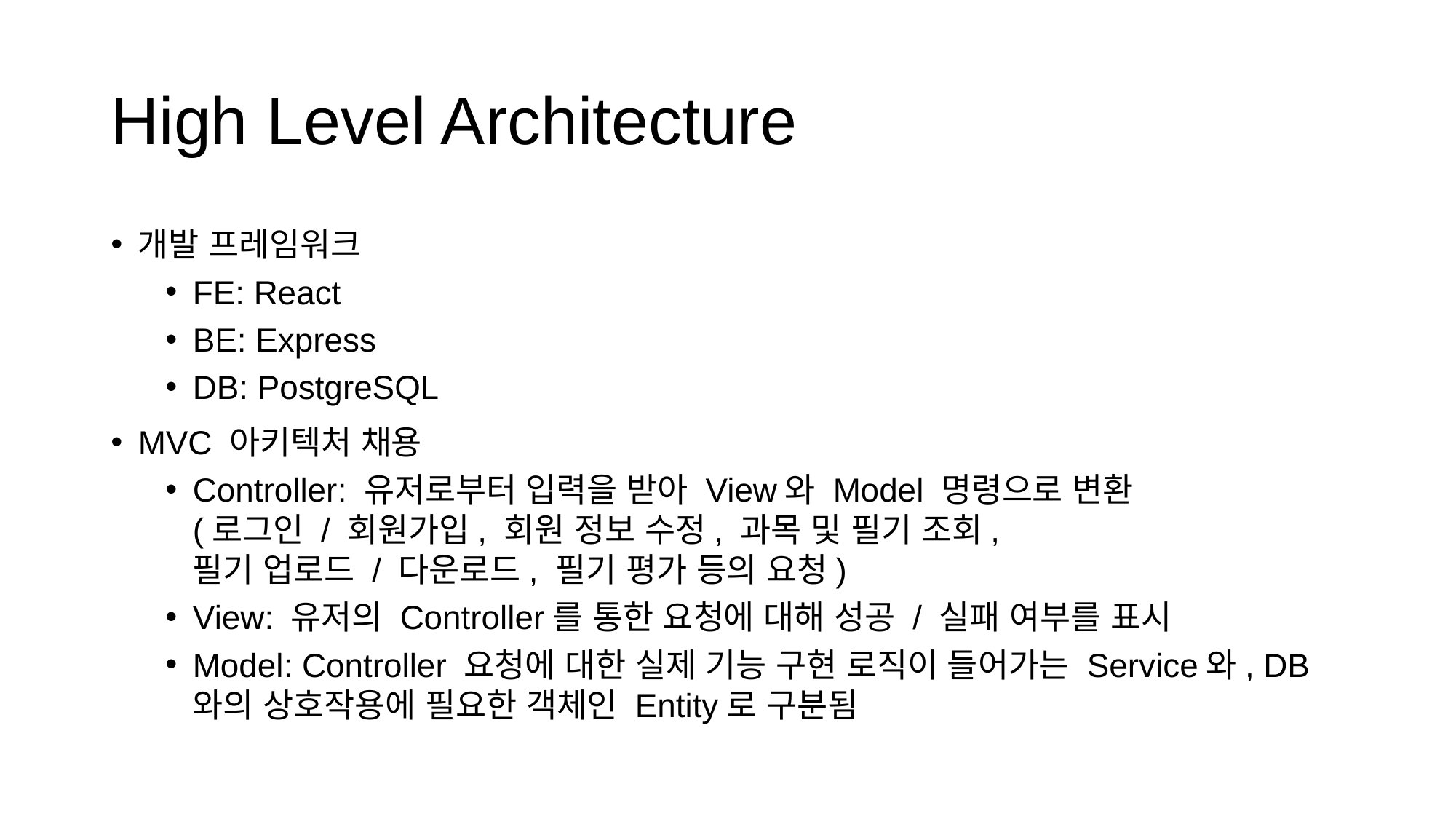

# High Level Architecture
개발 프레임워크
FE: React
BE: Express
DB: PostgreSQL
MVC 아키텍처 채용
Controller: 유저로부터 입력을 받아 View와 Model 명령으로 변환
(로그인 / 회원가입, 회원 정보 수정, 과목 및 필기 조회,
필기 업로드 / 다운로드, 필기 평가 등의 요청)
View: 유저의 Controller를 통한 요청에 대해 성공 / 실패 여부를 표시
Model: Controller 요청에 대한 실제 기능 구현 로직이 들어가는 Service와, DB와의 상호작용에 필요한 객체인 Entity로 구분됨